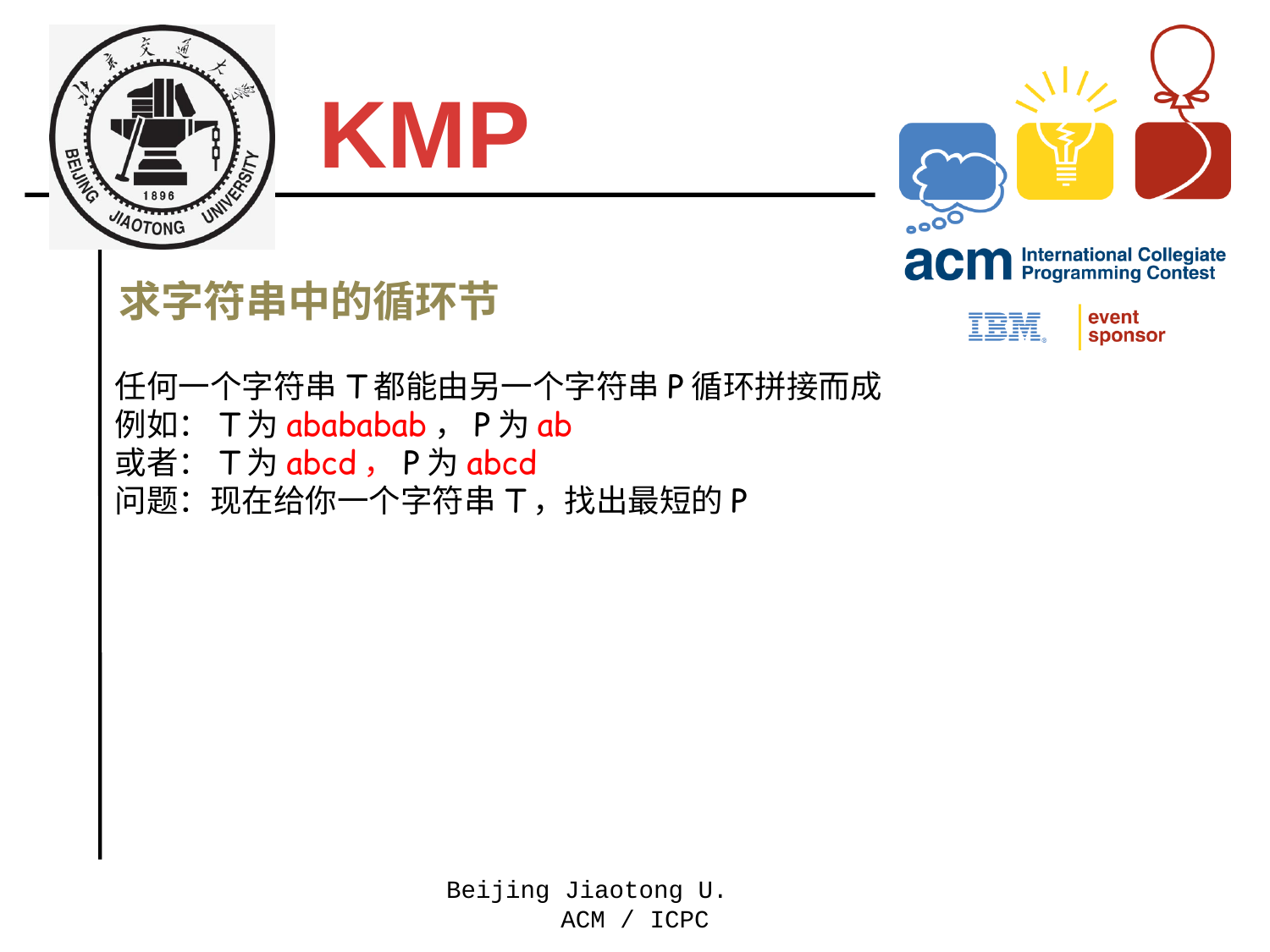

KMP
# 求字符串中的循环节
任何一个字符串T都能由另一个字符串P循环拼接而成
例如：T为abababab，P为ab
或者：T为abcd，P为abcd
问题：现在给你一个字符串T，找出最短的P